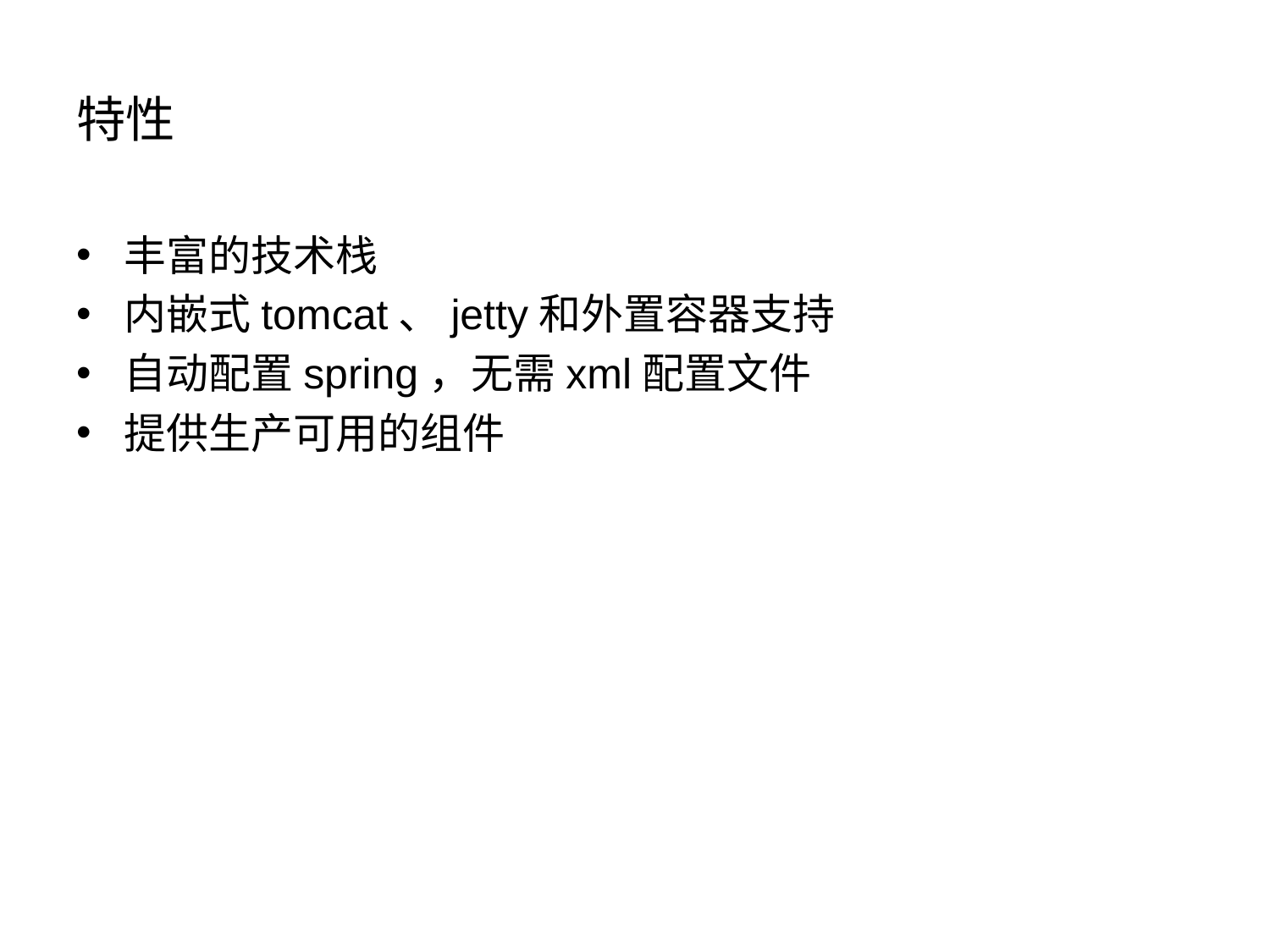

# 特性
丰富的技术栈
内嵌式tomcat、jetty和外置容器支持
自动配置spring，无需xml配置文件
提供生产可用的组件